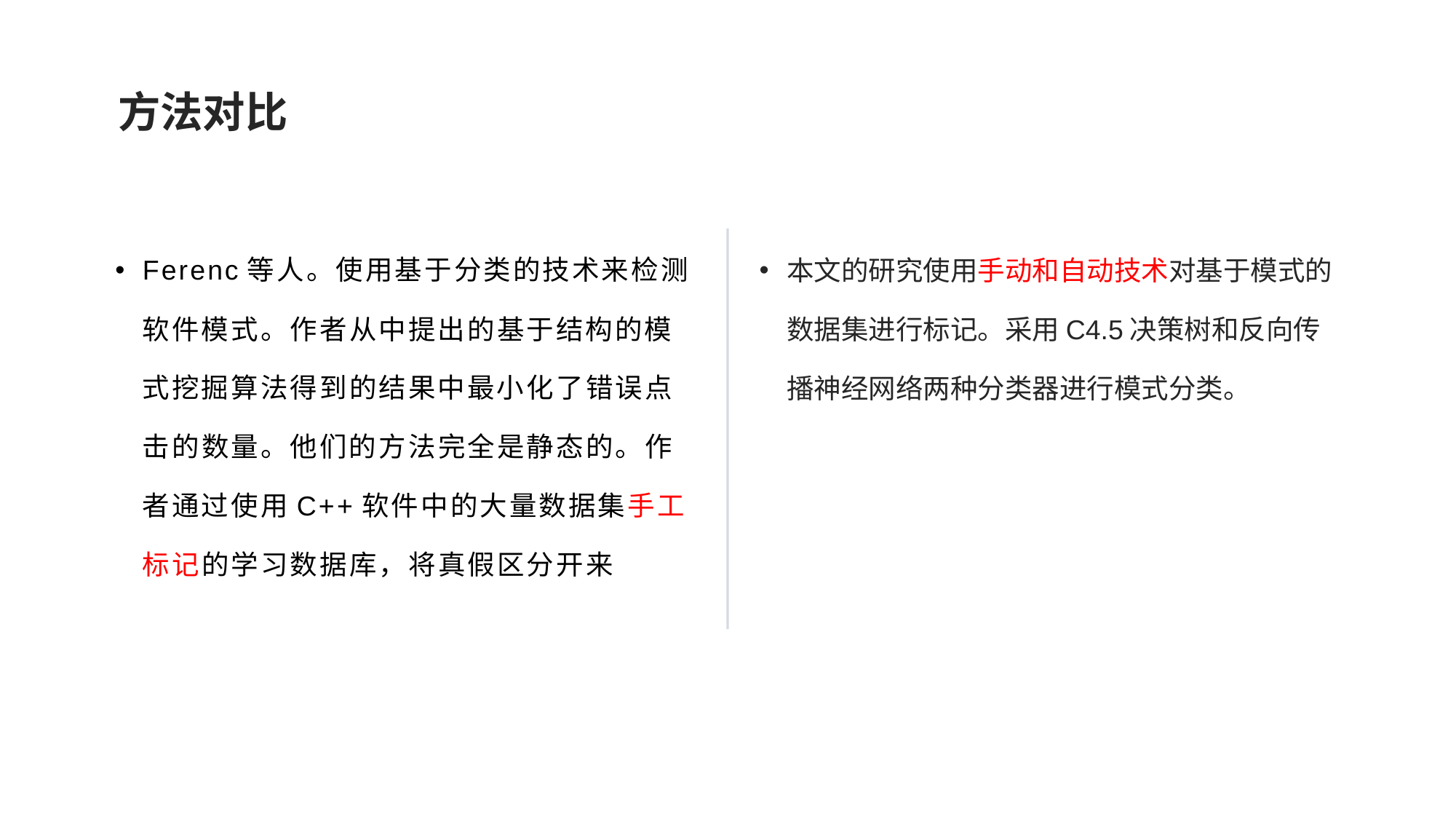

方法对比
Ferenc等人。使用基于分类的技术来检测软件模式。作者从中提出的基于结构的模式挖掘算法得到的结果中最小化了错误点击的数量。他们的方法完全是静态的。作者通过使用C++软件中的大量数据集手工标记的学习数据库，将真假区分开来

本文的研究使用手动和自动技术对基于模式的数据集进行标记。采用C4.5决策树和反向传播神经网络两种分类器进行模式分类。